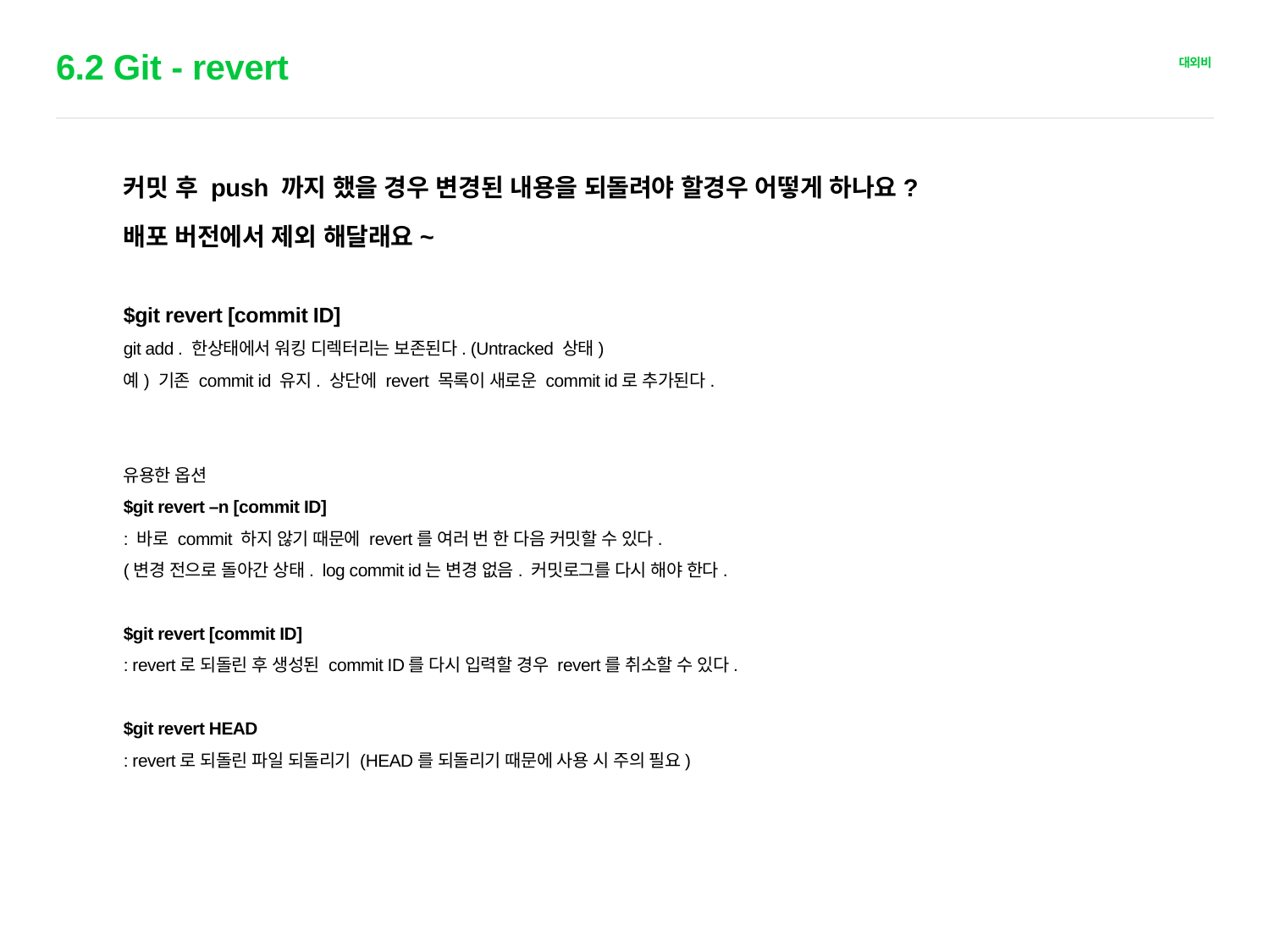

# 6.2 Git - revert
커밋 후 push 까지 했을 경우 변경된 내용을 되돌려야 할경우 어떻게 하나요?
배포 버전에서 제외 해달래요~

$git revert [commit ID]
git add . 한상태에서 워킹 디렉터리는 보존된다. (Untracked 상태)
예) 기존 commit id 유지. 상단에 revert 목록이 새로운 commit id로 추가된다.

유용한 옵션
$git revert –n [commit ID]
: 바로 commit 하지 않기 때문에 revert를 여러 번 한 다음 커밋할 수 있다.
(변경 전으로 돌아간 상태.  log commit id는 변경 없음. 커밋로그를 다시 해야 한다.

$git revert [commit ID]
: revert로 되돌린 후 생성된 commit ID를 다시 입력할 경우 revert를 취소할 수 있다.

$git revert HEAD
: revert로 되돌린 파일 되돌리기 (HEAD를 되돌리기 때문에 사용 시 주의 필요)